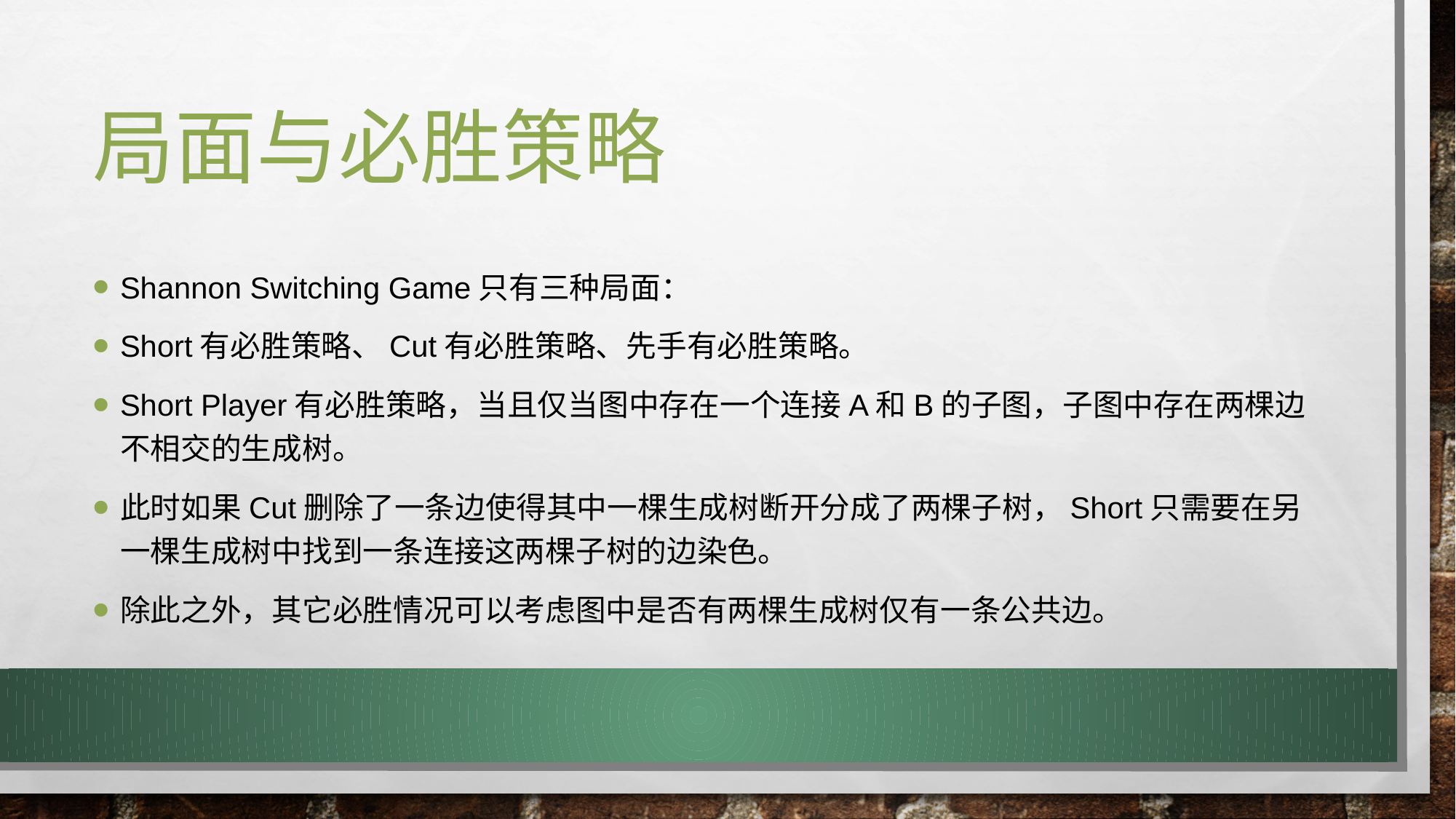

# 局面与必胜策略
Shannon Switching Game只有三种局面：
Short有必胜策略、Cut有必胜策略、先手有必胜策略。
Short Player有必胜策略，当且仅当图中存在一个连接A和B的子图，子图中存在两棵边不相交的生成树。
此时如果Cut删除了一条边使得其中一棵生成树断开分成了两棵子树，Short只需要在另一棵生成树中找到一条连接这两棵子树的边染色。
除此之外，其它必胜情况可以考虑图中是否有两棵生成树仅有一条公共边。